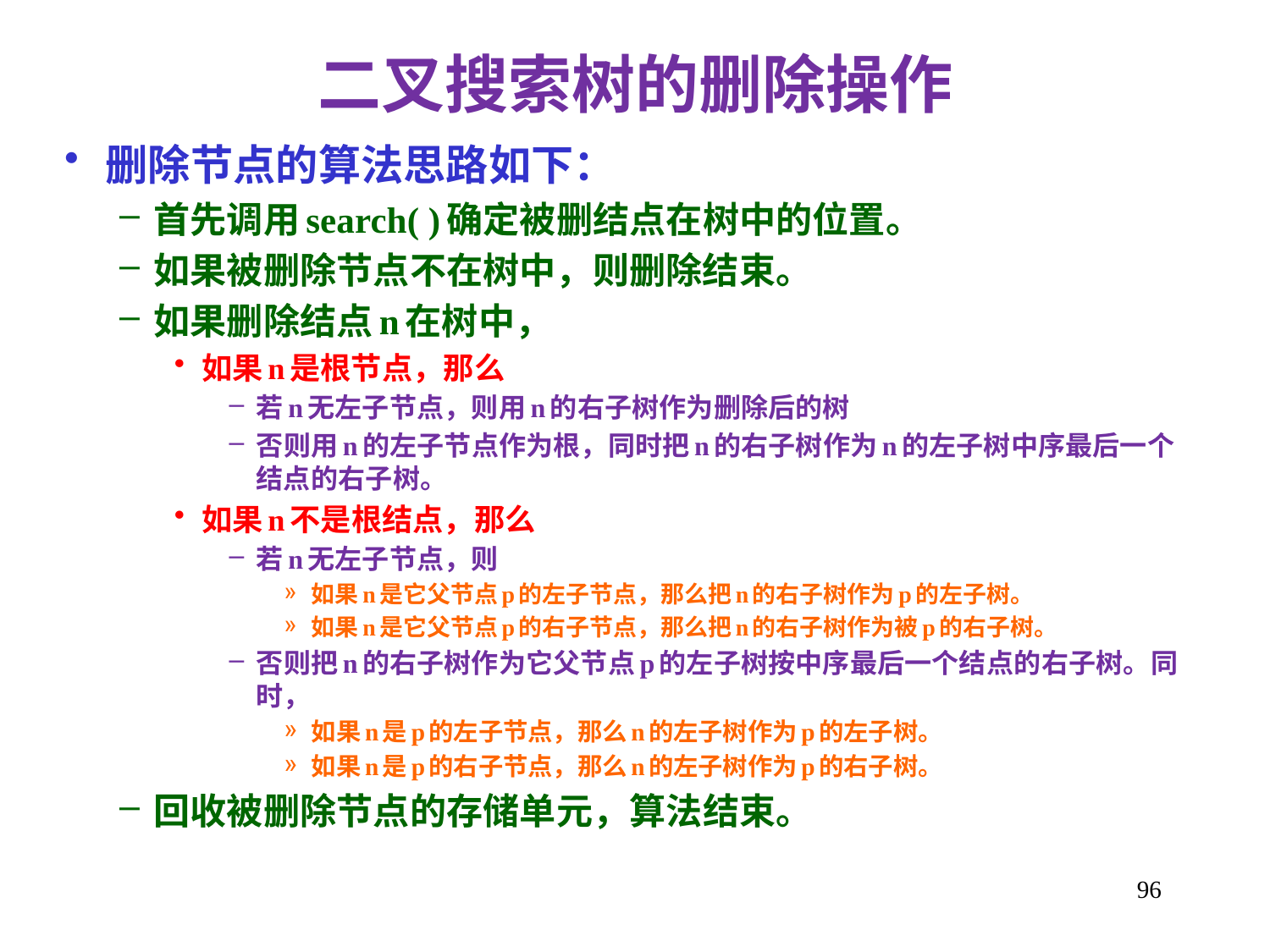

二叉搜索树的删除操作
删除节点的算法思路如下：
首先调用search( )确定被删结点在树中的位置。
如果被删除节点不在树中，则删除结束。
如果删除结点n在树中，
如果n是根节点，那么
若n无左子节点，则用n的右子树作为删除后的树
否则用n的左子节点作为根，同时把n的右子树作为n的左子树中序最后一个结点的右子树。
如果n不是根结点，那么
若n无左子节点，则
如果n是它父节点p的左子节点，那么把n的右子树作为p的左子树。
如果n是它父节点p的右子节点，那么把n的右子树作为被p的右子树。
否则把n的右子树作为它父节点p的左子树按中序最后一个结点的右子树。同时，
如果n是p的左子节点，那么n的左子树作为p的左子树。
如果n是p的右子节点，那么n的左子树作为p的右子树。
回收被删除节点的存储单元，算法结束。
96